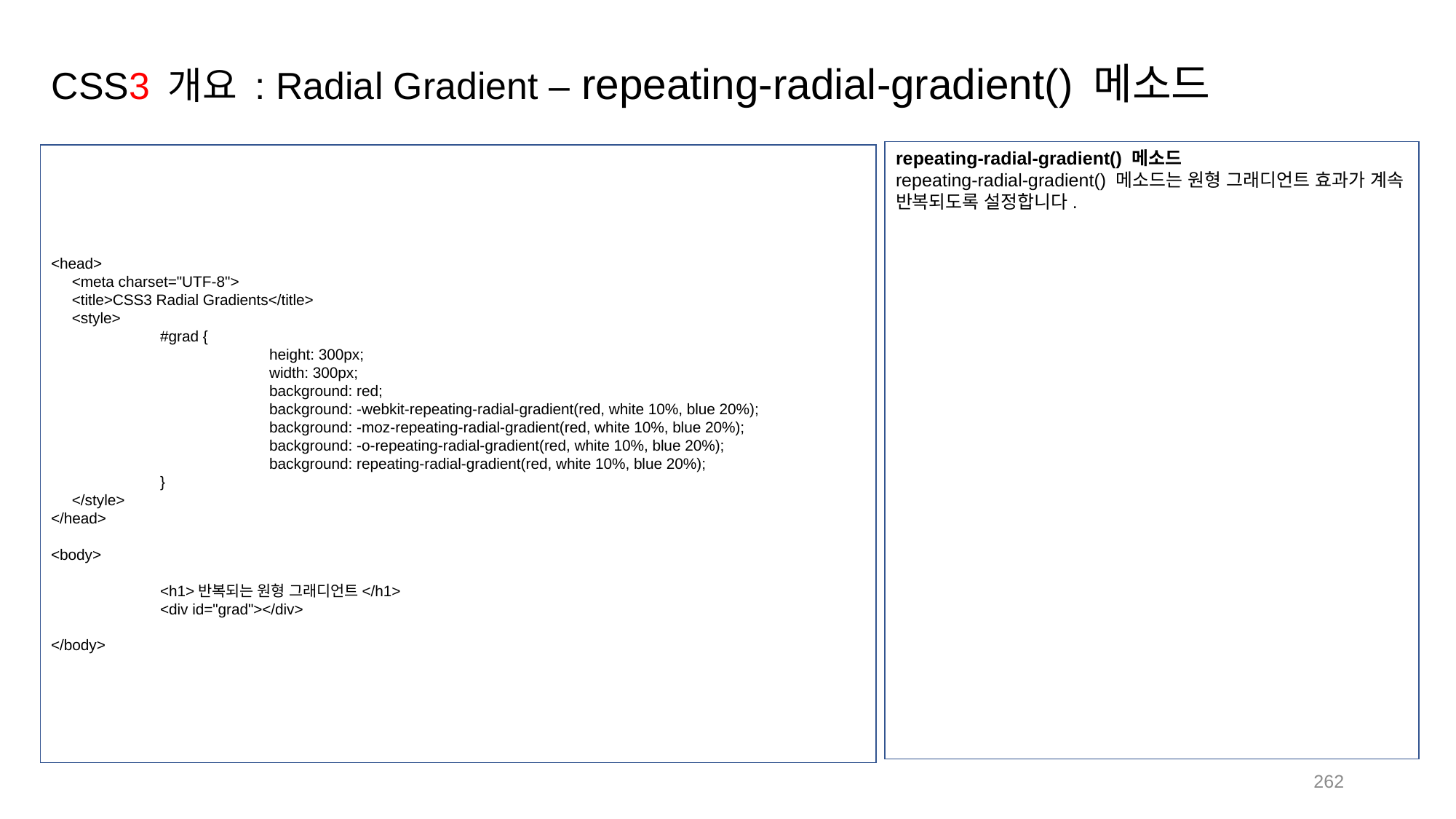

# CSS3 개요 : Radial Gradient – repeating-radial-gradient() 메소드
repeating-radial-gradient() 메소드
repeating-radial-gradient() 메소드는 원형 그래디언트 효과가 계속 반복되도록 설정합니다.
<head>
     <meta charset="UTF-8">
     <title>CSS3 Radial Gradients</title>
     <style>
	#grad {
		height: 300px;
		width: 300px;
		background: red;
		background: -webkit-repeating-radial-gradient(red, white 10%, blue 20%);
		background: -moz-repeating-radial-gradient(red, white 10%, blue 20%);
		background: -o-repeating-radial-gradient(red, white 10%, blue 20%);
		background: repeating-radial-gradient(red, white 10%, blue 20%);
	}
     </style>
</head>

<body>

	<h1>반복되는 원형 그래디언트</h1>
	<div id="grad"></div>

</body>
262